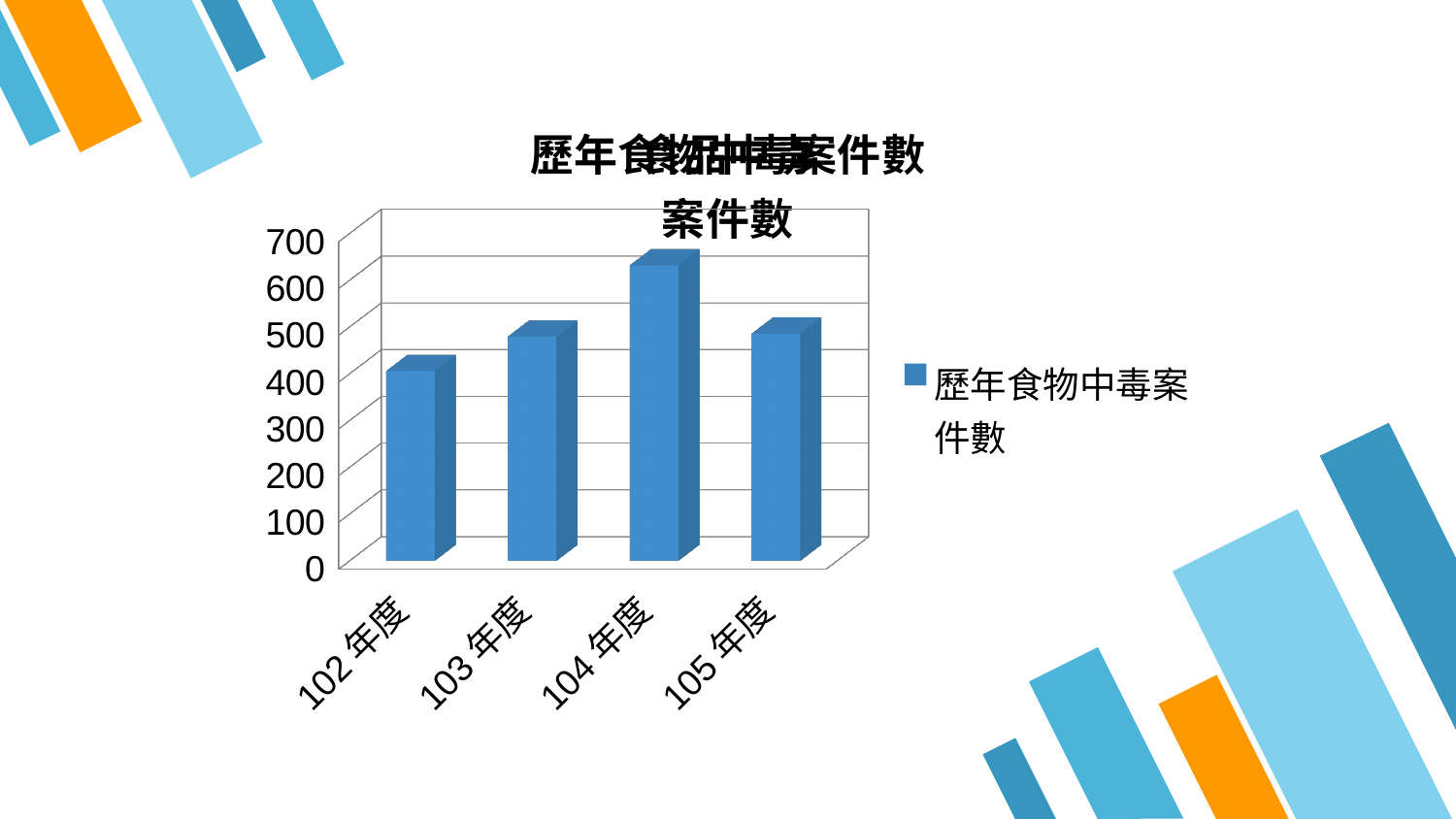

### Chart: 食品中毒
案件數

| Category |
|---|

[unsupported chart]

#